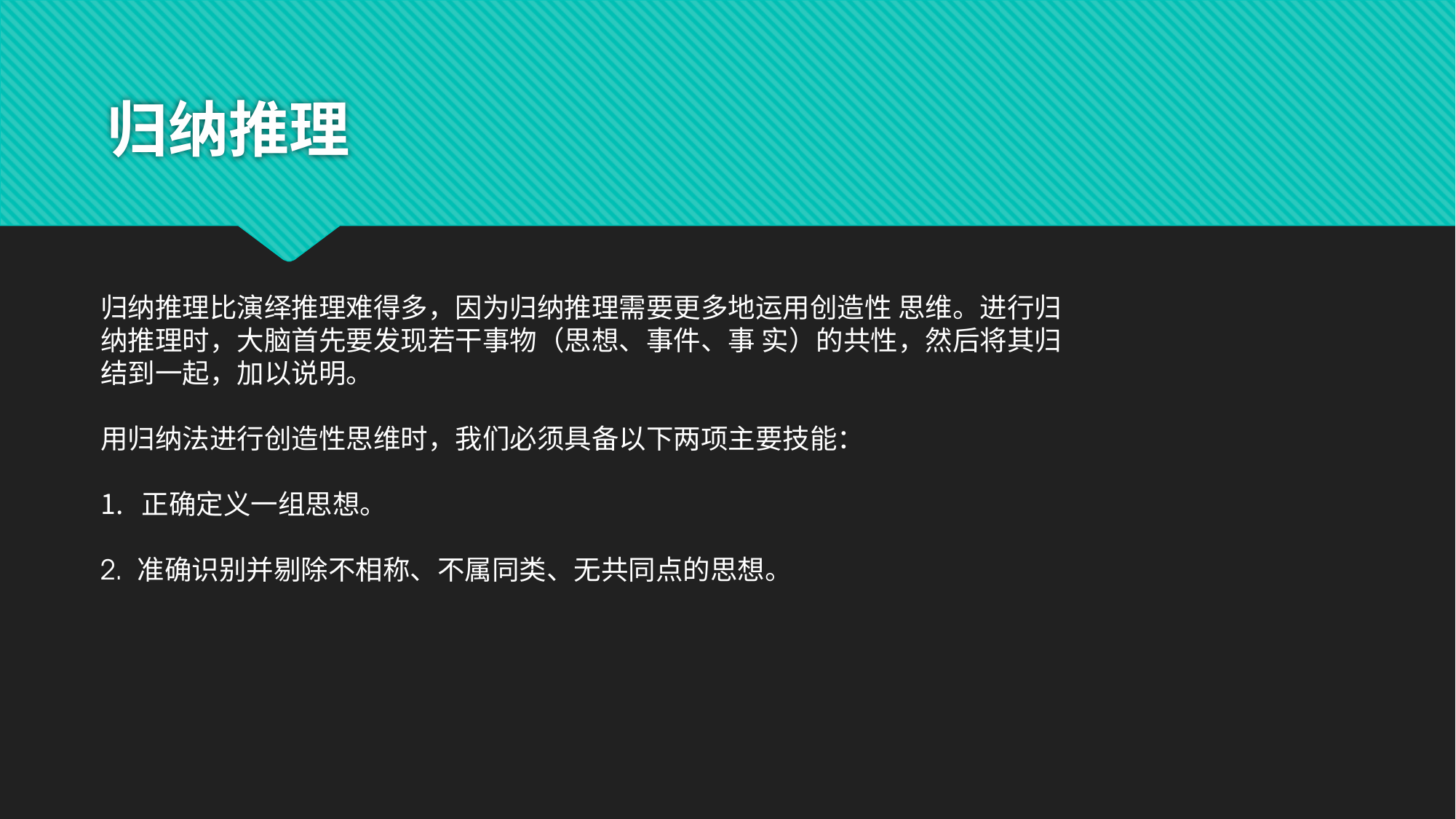

# 归纳推理
归纳推理比演绎推理难得多，因为归纳推理需要更多地运用创造性 思维。进行归纳推理时，大脑首先要发现若干事物（思想、事件、事 实）的共性，然后将其归结到一起，加以说明。

用归纳法进行创造性思维时，我们必须具备以下两项主要技能：

正确定义一组思想。

2. 准确识别并剔除不相称、不属同类、无共同点的思想。